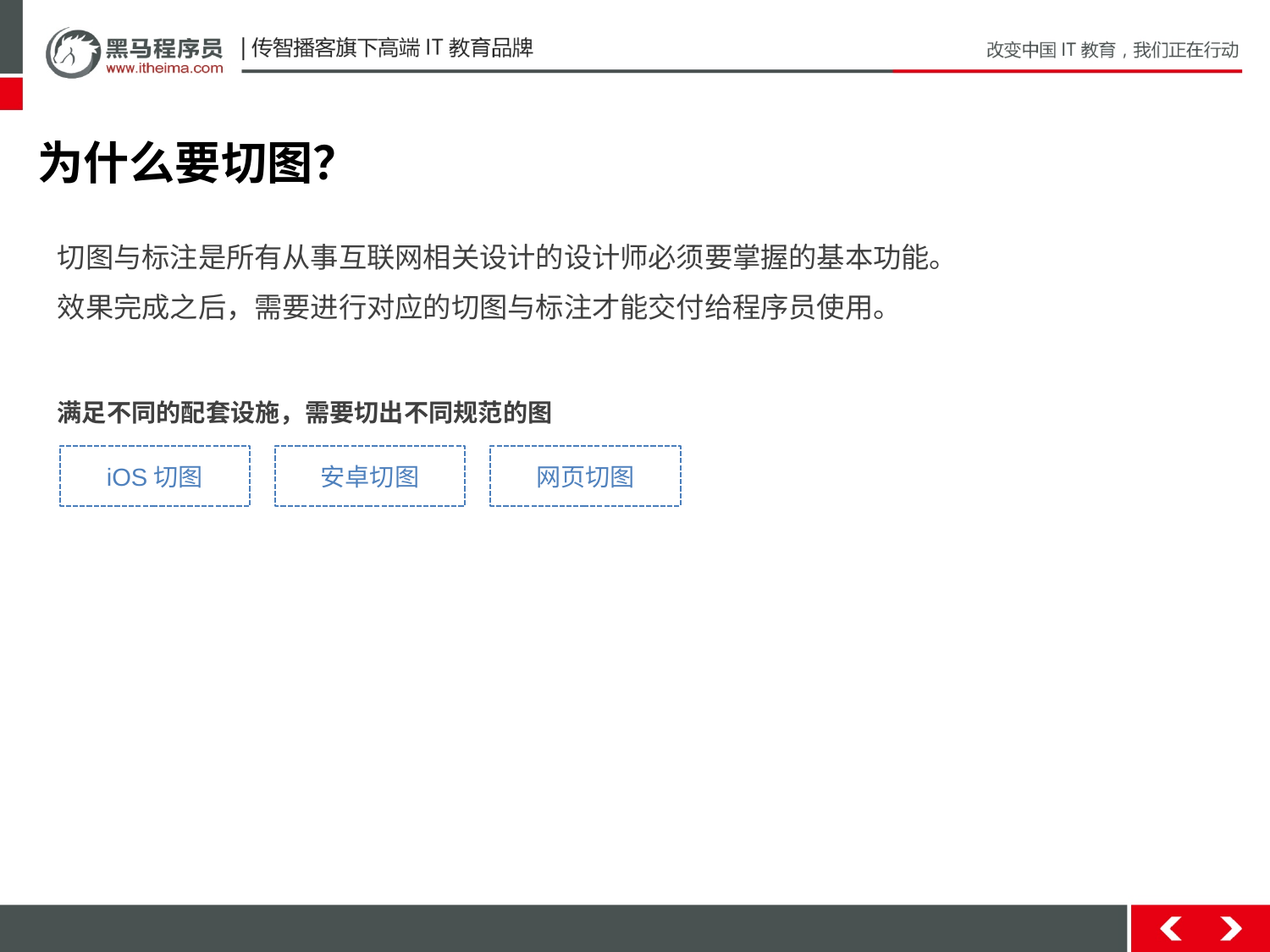

为什么要切图？
切图与标注是所有从事互联网相关设计的设计师必须要掌握的基本功能。
效果完成之后，需要进行对应的切图与标注才能交付给程序员使用。
WEB视觉设计规范
满足不同的配套设施，需要切出不同规范的图
iOS切图
安卓切图
网页切图